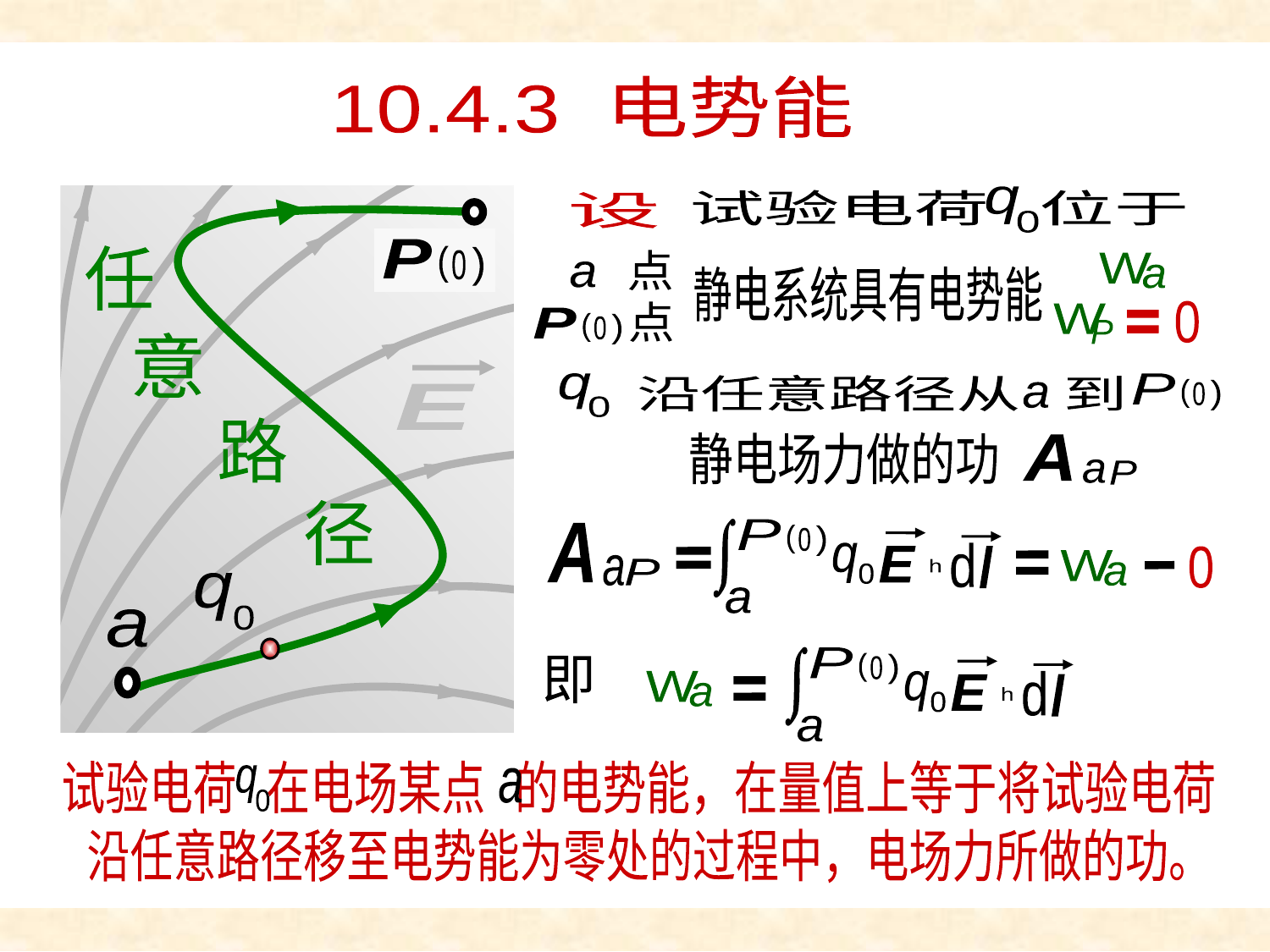

# 续
10.4.3  电势能

E

q
0
试验电荷   位于
设
点
W
a
a
静电系统具有电势能
0
点
W

P
(
)
0
P
q
0
P
(
)
0
沿任意路径从   到
a
静电场力做的功
A
a
P

P
(
)
0

q
d
l
E
0

W
a
h
0

a
A
a
P

P
(
)
0

q
d
l
E
h
0
a
即
W
a

P
(
)
0

b

任
意
路
径

q
0

a

试验电荷   在电场某点   的电势能，在量值上等于将试验电荷
q
0
a
沿任意路径移至电势能为零处的过程中，电场力所做的功。